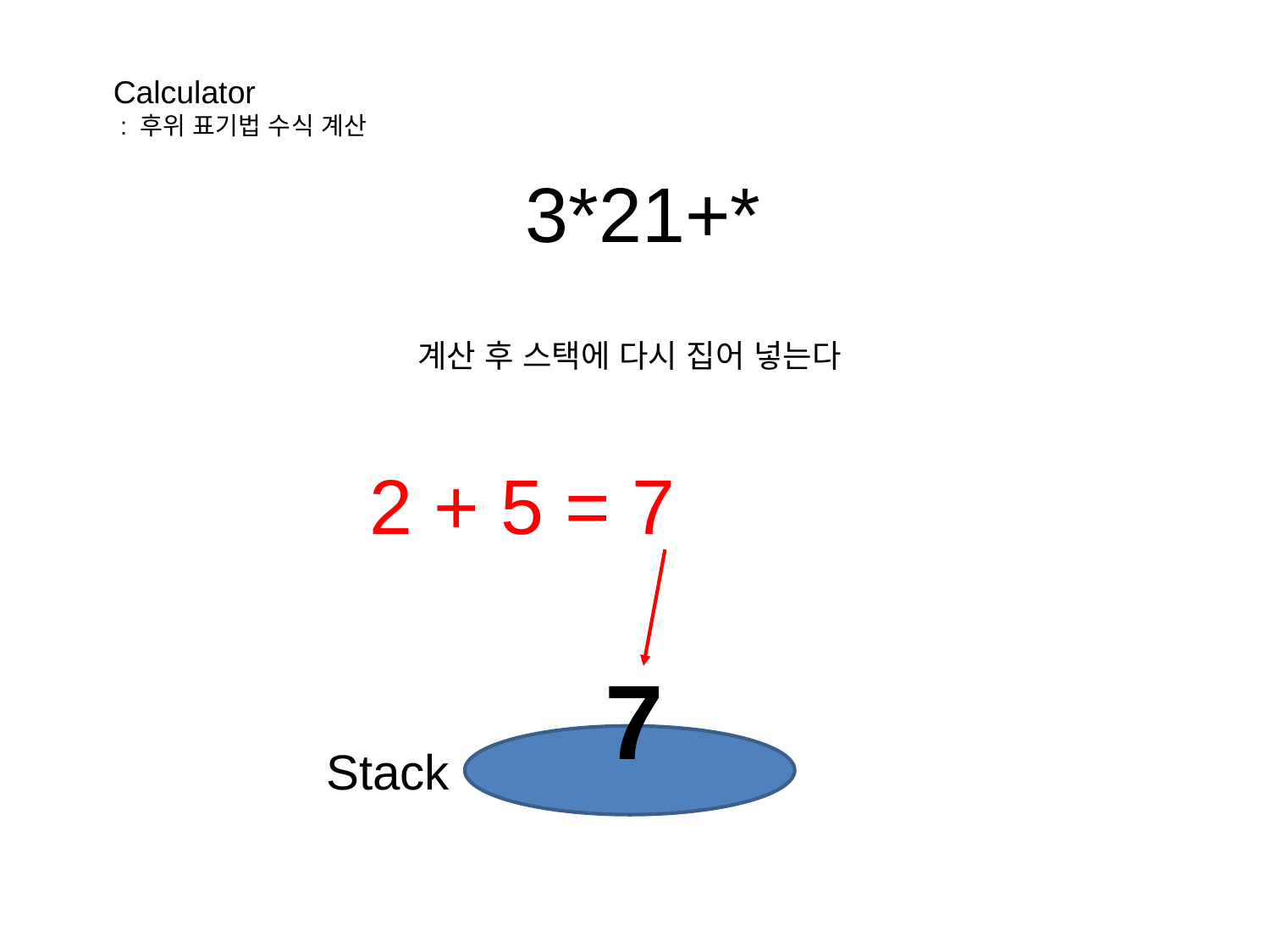

Calculator
 : 후위 표기법 수식 계산
3*21+*

계산 후 스택에 다시 집어 넣는다
2 + 5 = 7
7

Stack